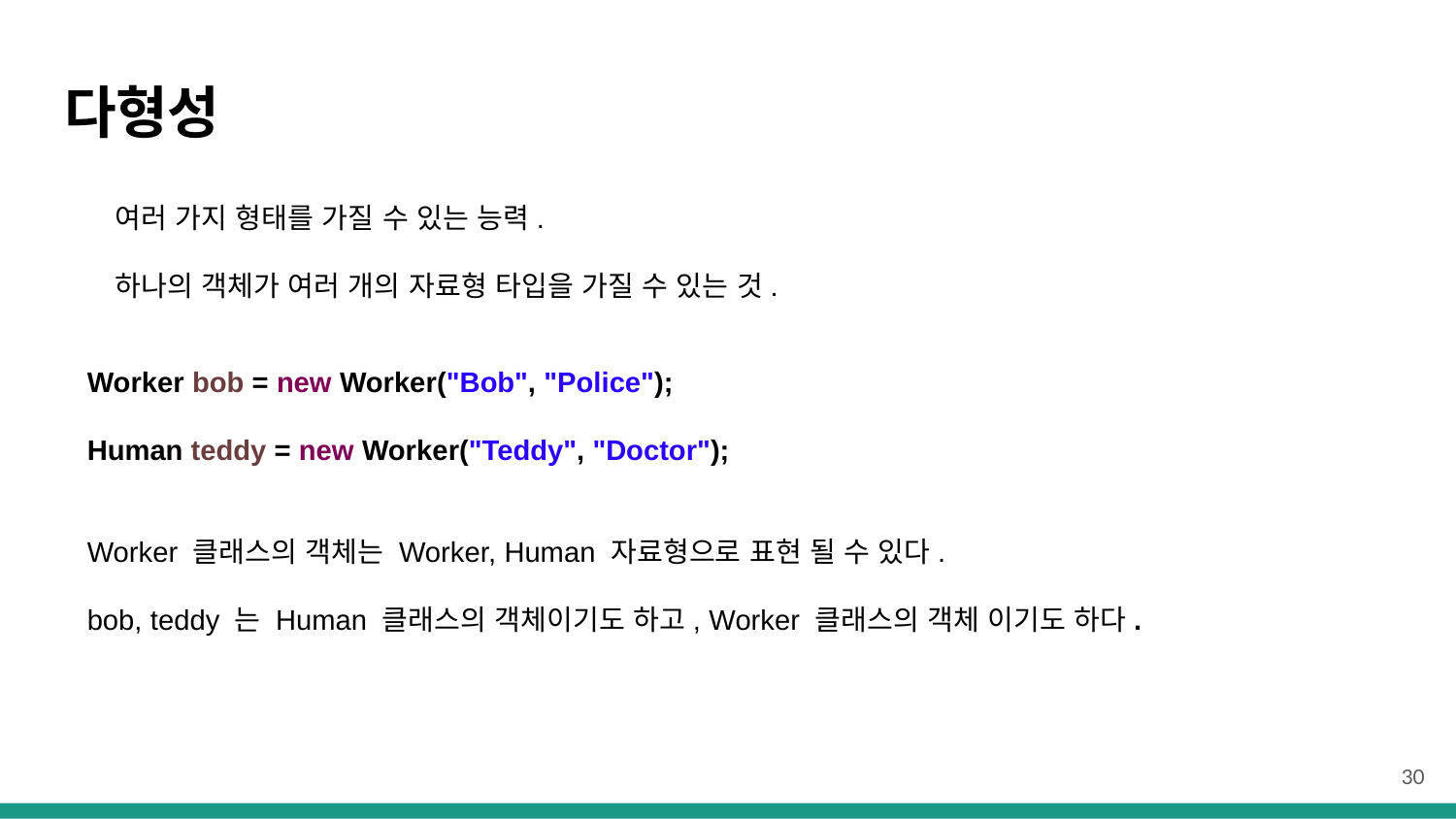

# 다형성
여러 가지 형태를 가질 수 있는 능력.

하나의 객체가 여러 개의 자료형 타입을 가질 수 있는 것.
Worker bob = new Worker("Bob", "Police");

Human teddy = new Worker("Teddy", "Doctor");

Worker 클래스의 객체는 Worker, Human 자료형으로 표현 될 수 있다.

bob, teddy 는 Human 클래스의 객체이기도 하고, Worker 클래스의 객체 이기도 하다.
30